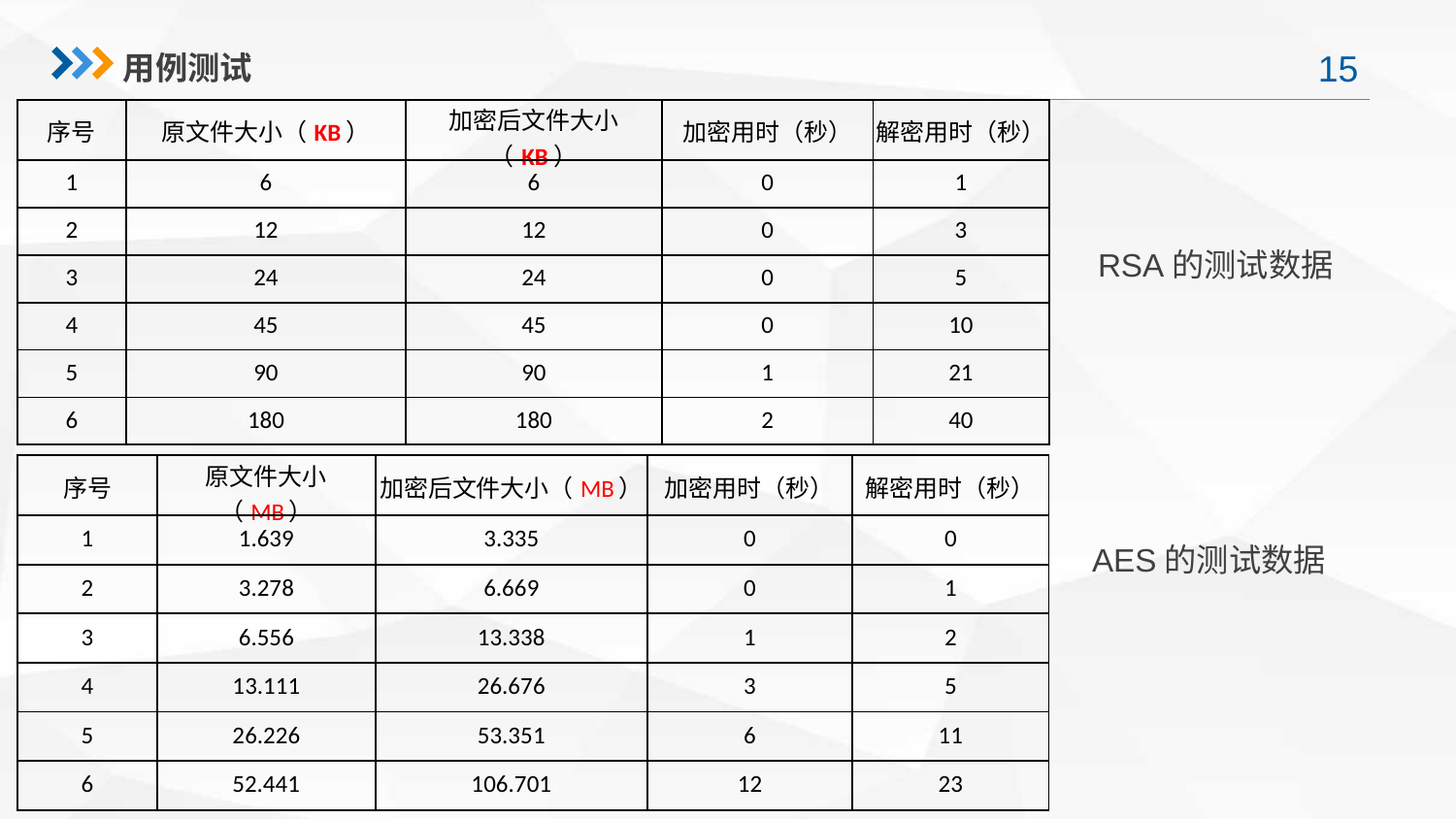

用例测试
| 序号 | 原文件大小（KB） | 加密后文件大小（KB） | 加密用时（秒） | 解密用时（秒） |
| --- | --- | --- | --- | --- |
| 1 | 6 | 6 | 0 | 1 |
| 2 | 12 | 12 | 0 | 3 |
| 3 | 24 | 24 | 0 | 5 |
| 4 | 45 | 45 | 0 | 10 |
| 5 | 90 | 90 | 1 | 21 |
| 6 | 180 | 180 | 2 | 40 |
RSA的测试数据
| 序号 | 原文件大小（MB） | 加密后文件大小（MB） | 加密用时（秒） | 解密用时（秒） |
| --- | --- | --- | --- | --- |
| 1 | 1.639 | 3.335 | 0 | 0 |
| 2 | 3.278 | 6.669 | 0 | 1 |
| 3 | 6.556 | 13.338 | 1 | 2 |
| 4 | 13.111 | 26.676 | 3 | 5 |
| 5 | 26.226 | 53.351 | 6 | 11 |
| 6 | 52.441 | 106.701 | 12 | 23 |
AES的测试数据